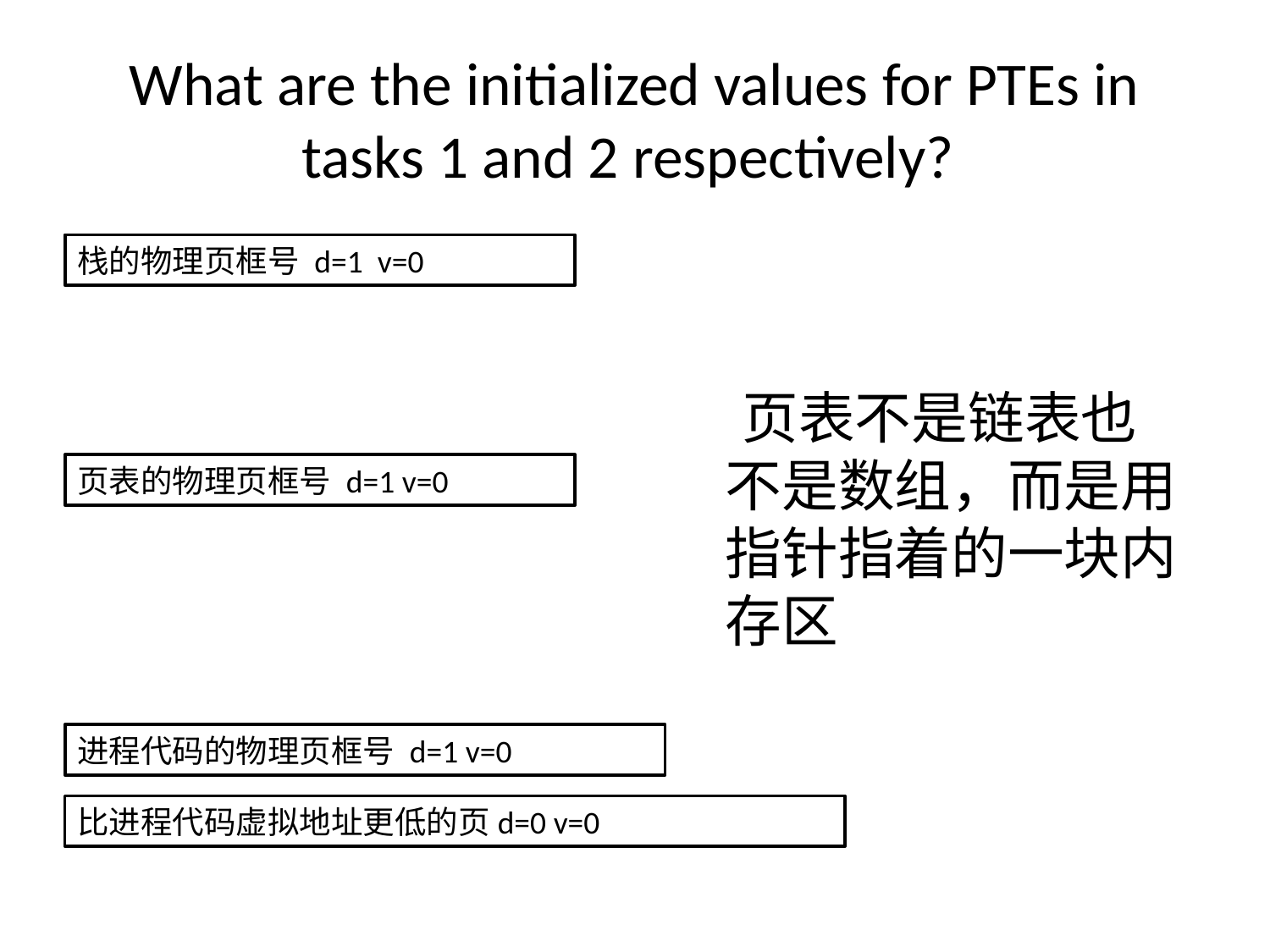

# What are the initialized values for PTEs in tasks 1 and 2 respectively?
栈的物理页框号 d=1  v=0
    页表不是链表也不是数组，而是用指针指着的一块内存区
页表的物理页框号 d=1 v=0
进程代码的物理页框号 d=1 v=0
比进程代码虚拟地址更低的页d=0 v=0